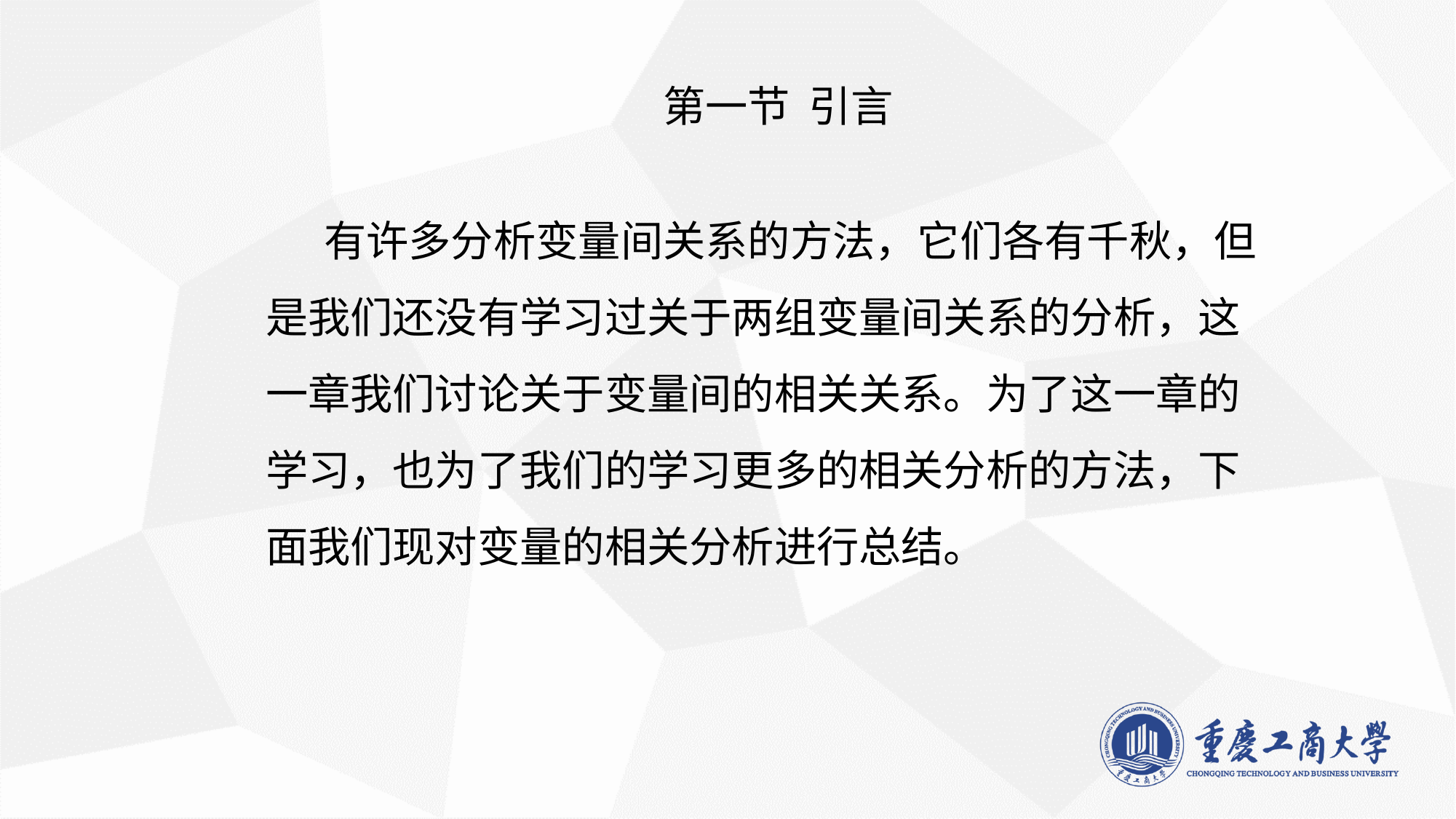

# 第一节  引言
        有许多分析变量间关系的方法，它们各有千秋，但是我们还没有学习过关于两组变量间关系的分析，这一章我们讨论关于变量间的相关关系。为了这一章的学习，也为了我们的学习更多的相关分析的方法，下面我们现对变量的相关分析进行总结。